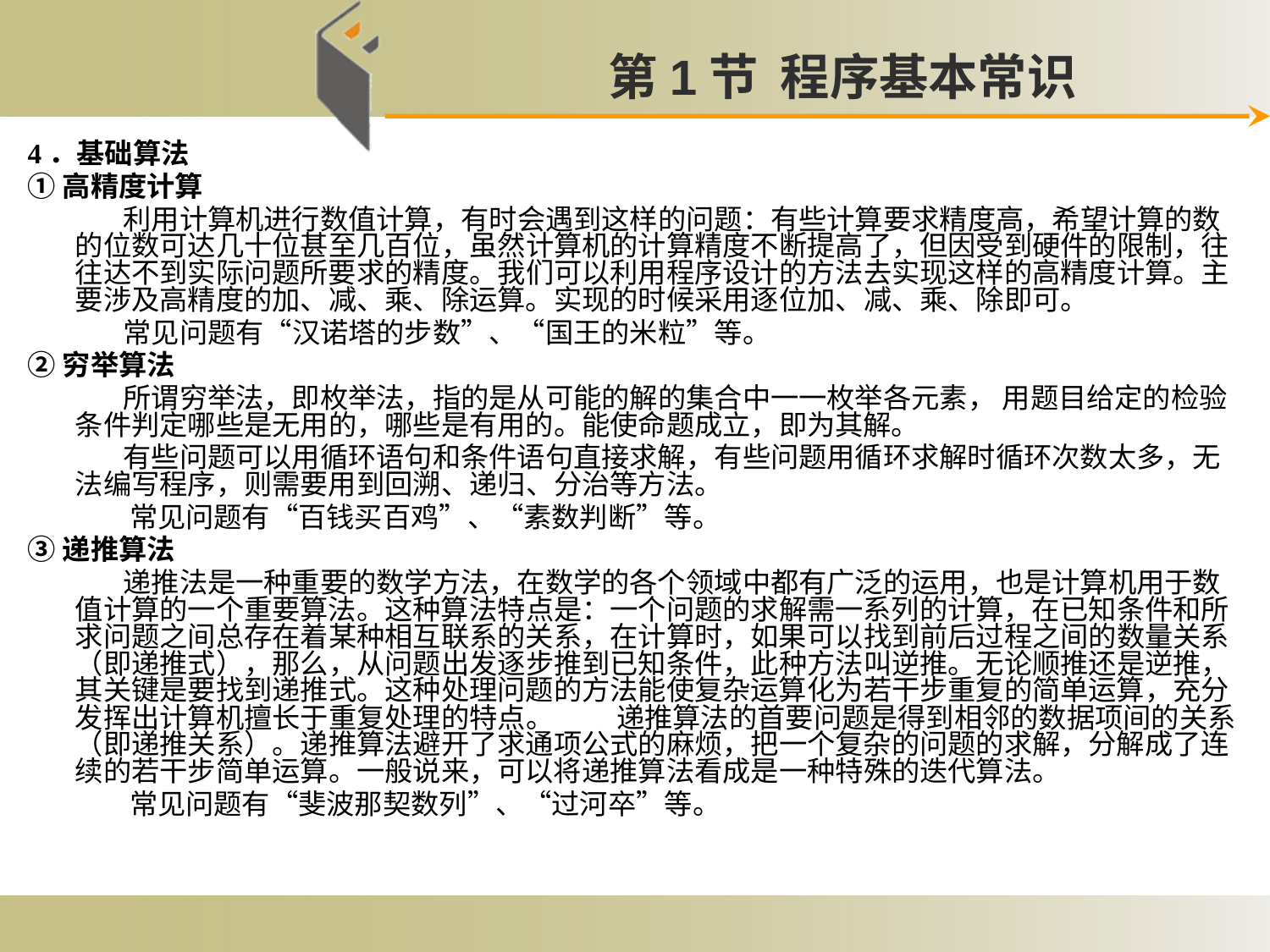

第1节  程序基本常识
# 4．基础算法
①高精度计算
              利用计算机进行数值计算，有时会遇到这样的问题：有些计算要求精度高，希望计算的数的位数可达几十位甚至几百位，虽然计算机的计算精度不断提高了，但因受到硬件的限制，往往达不到实际问题所要求的精度。我们可以利用程序设计的方法去实现这样的高精度计算。主要涉及高精度的加、减、乘、除运算。实现的时候采用逐位加、减、乘、除即可。
              常见问题有“汉诺塔的步数”、“国王的米粒”等。
②穷举算法
              所谓穷举法，即枚举法，指的是从可能的解的集合中一一枚举各元素， 用题目给定的检验条件判定哪些是无用的，哪些是有用的。能使命题成立，即为其解。
              有些问题可以用循环语句和条件语句直接求解，有些问题用循环求解时循环次数太多，无法编写程序，则需要用到回溯、递归、分治等方法。
               常见问题有“百钱买百鸡”、“素数判断”等。
③递推算法
              递推法是一种重要的数学方法，在数学的各个领域中都有广泛的运用，也是计算机用于数值计算的一个重要算法。这种算法特点是：一个问题的求解需一系列的计算，在已知条件和所求问题之间总存在着某种相互联系的关系，在计算时，如果可以找到前后过程之间的数量关系（即递推式），那么，从问题出发逐步推到已知条件，此种方法叫逆推。无论顺推还是逆推，其关键是要找到递推式。这种处理问题的方法能使复杂运算化为若干步重复的简单运算，充分发挥出计算机擅长于重复处理的特点。 　　递推算法的首要问题是得到相邻的数据项间的关系（即递推关系）。递推算法避开了求通项公式的麻烦，把一个复杂的问题的求解，分解成了连续的若干步简单运算。一般说来，可以将递推算法看成是一种特殊的迭代算法。
               常见问题有“斐波那契数列”、“过河卒”等。